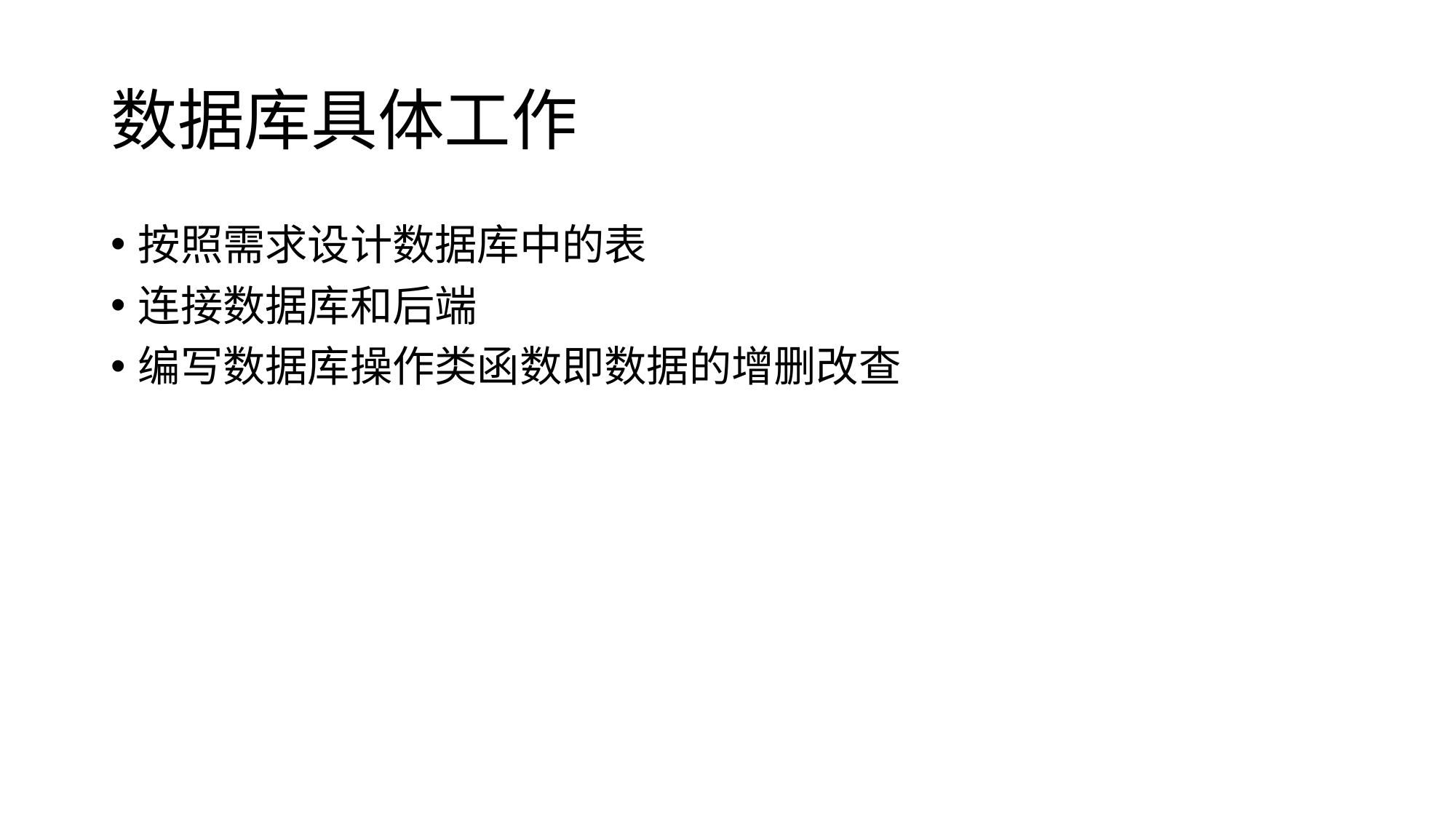

# 数据库具体工作
按照需求设计数据库中的表
连接数据库和后端
编写数据库操作类函数即数据的增删改查